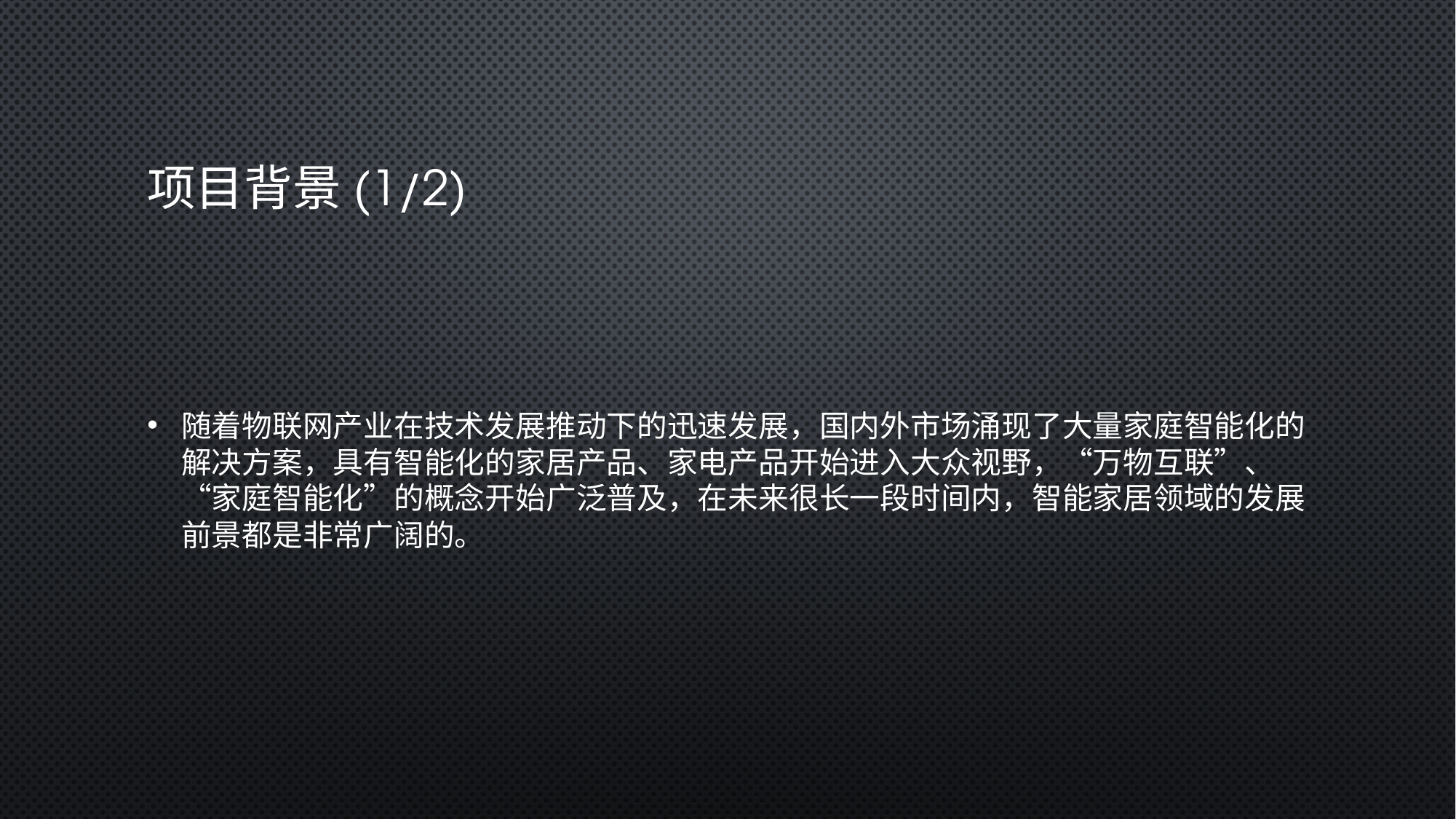

# 项目背景(1/2)
随着物联网产业在技术发展推动下的迅速发展，国内外市场涌现了大量家庭智能化的解决方案，具有智能化的家居产品、家电产品开始进入大众视野，“万物互联”、“家庭智能化”的概念开始广泛普及，在未来很长一段时间内，智能家居领域的发展前景都是非常广阔的。